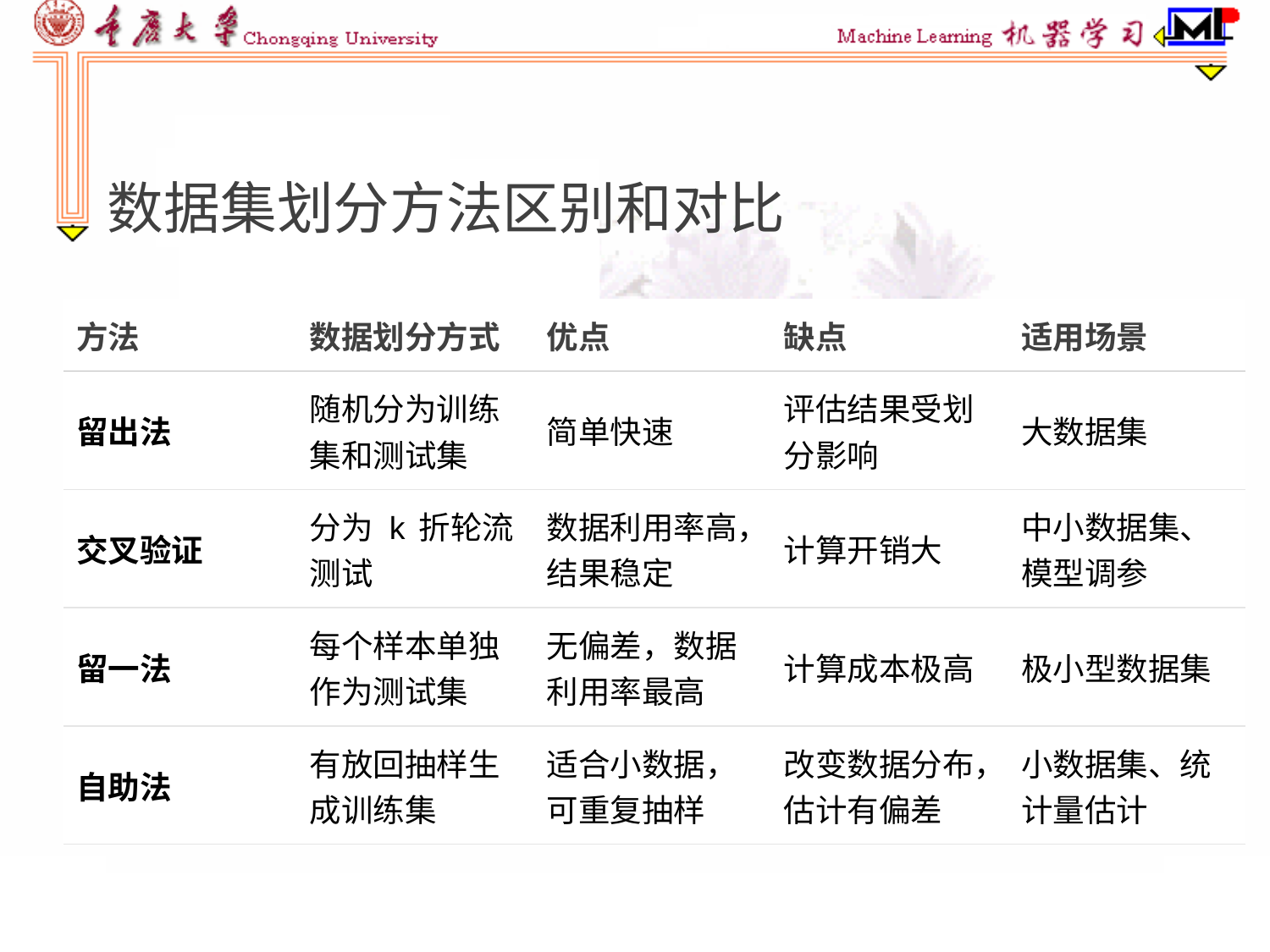

数据集划分方法区别和对比
| 方法 | 数据划分方式 | 优点 | 缺点 | 适用场景 |
| --- | --- | --- | --- | --- |
| 留出法 | 随机分为训练集和测试集 | 简单快速 | 评估结果受划分影响 | 大数据集 |
| 交叉验证 | 分为 k 折轮流测试 | 数据利用率高，结果稳定 | 计算开销大 | 中小数据集、模型调参 |
| 留一法 | 每个样本单独作为测试集 | 无偏差，数据利用率最高 | 计算成本极高 | 极小型数据集 |
| 自助法 | 有放回抽样生成训练集 | 适合小数据，可重复抽样 | 改变数据分布，估计有偏差 | 小数据集、统计量估计 |